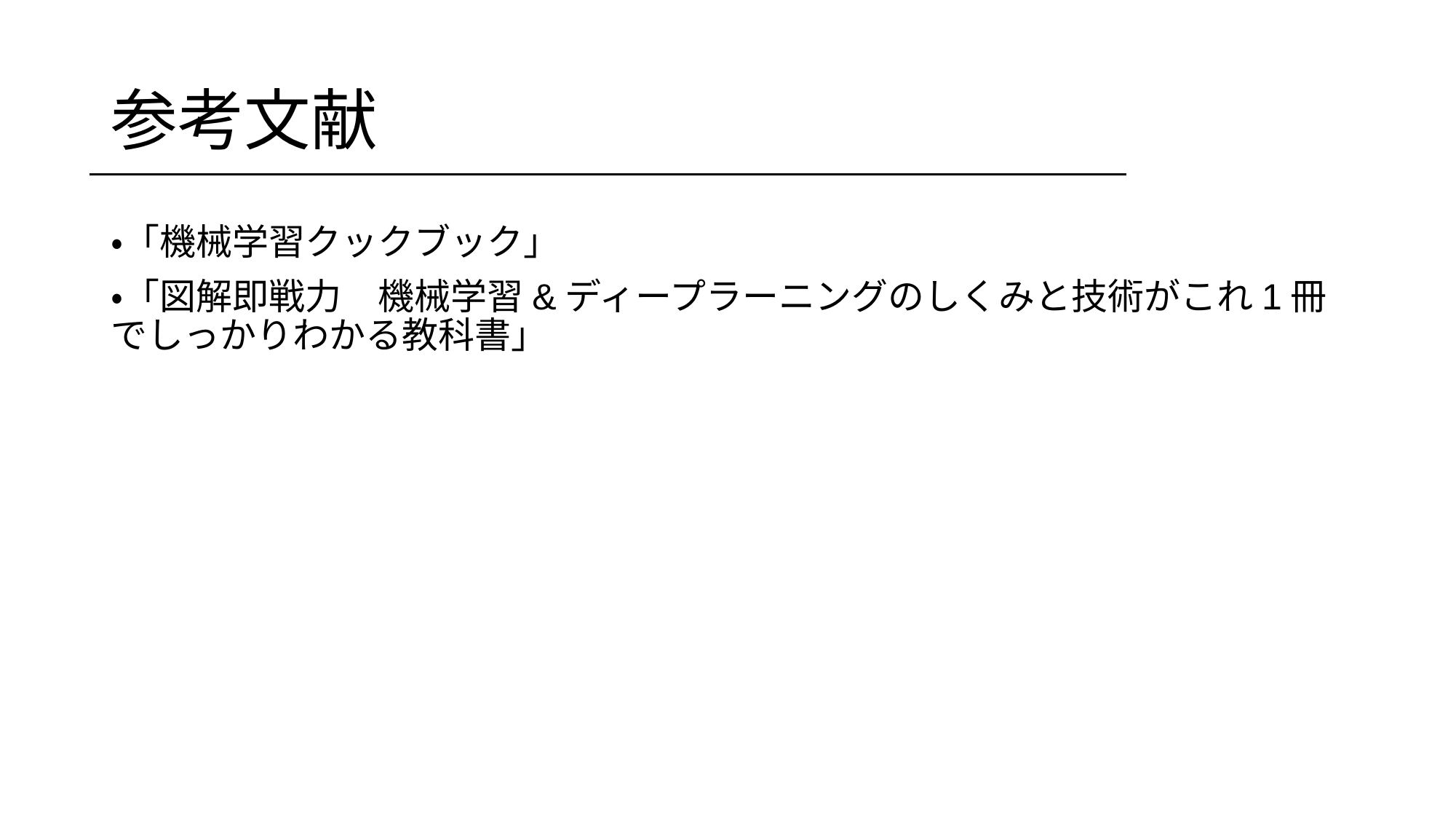

# 参考文献
・「機械学習クックブック」
・「図解即戦力　機械学習&ディープラーニングのしくみと技術がこれ1冊でしっかりわかる教科書」